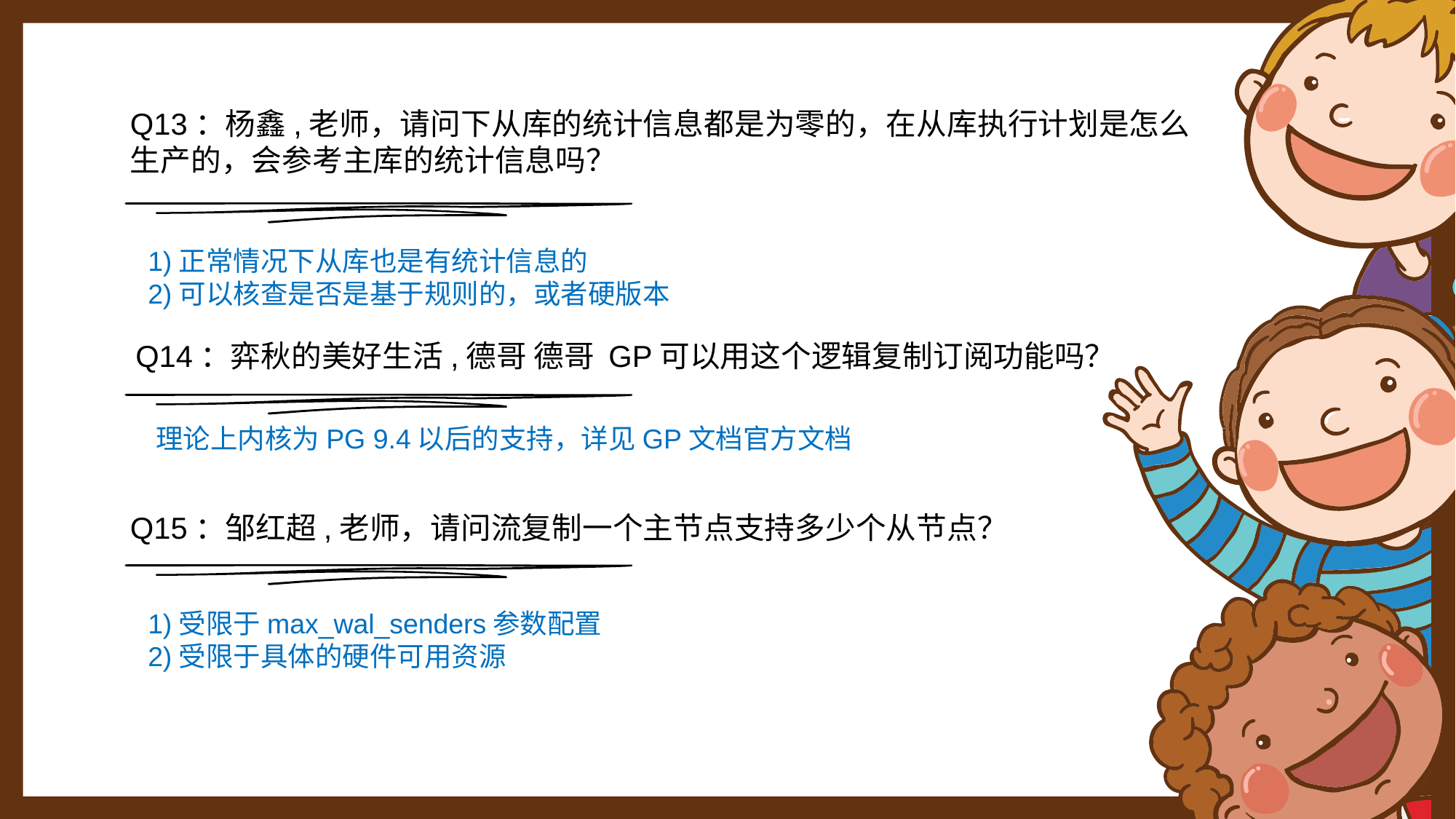

Q13：杨鑫,老师，请问下从库的统计信息都是为零的，在从库执行计划是怎么生产的，会参考主库的统计信息吗？

1)正常情况下从库也是有统计信息的
2)可以核查是否是基于规则的，或者硬版本
Q14：弈秋的美好生活,德哥 德哥 GP可以用这个逻辑复制订阅功能吗？

理论上内核为PG 9.4以后的支持，详见GP文档官方文档
Q15：邹红超,老师，请问流复制一个主节点支持多少个从节点？

1)受限于max_wal_senders参数配置
2)受限于具体的硬件可用资源